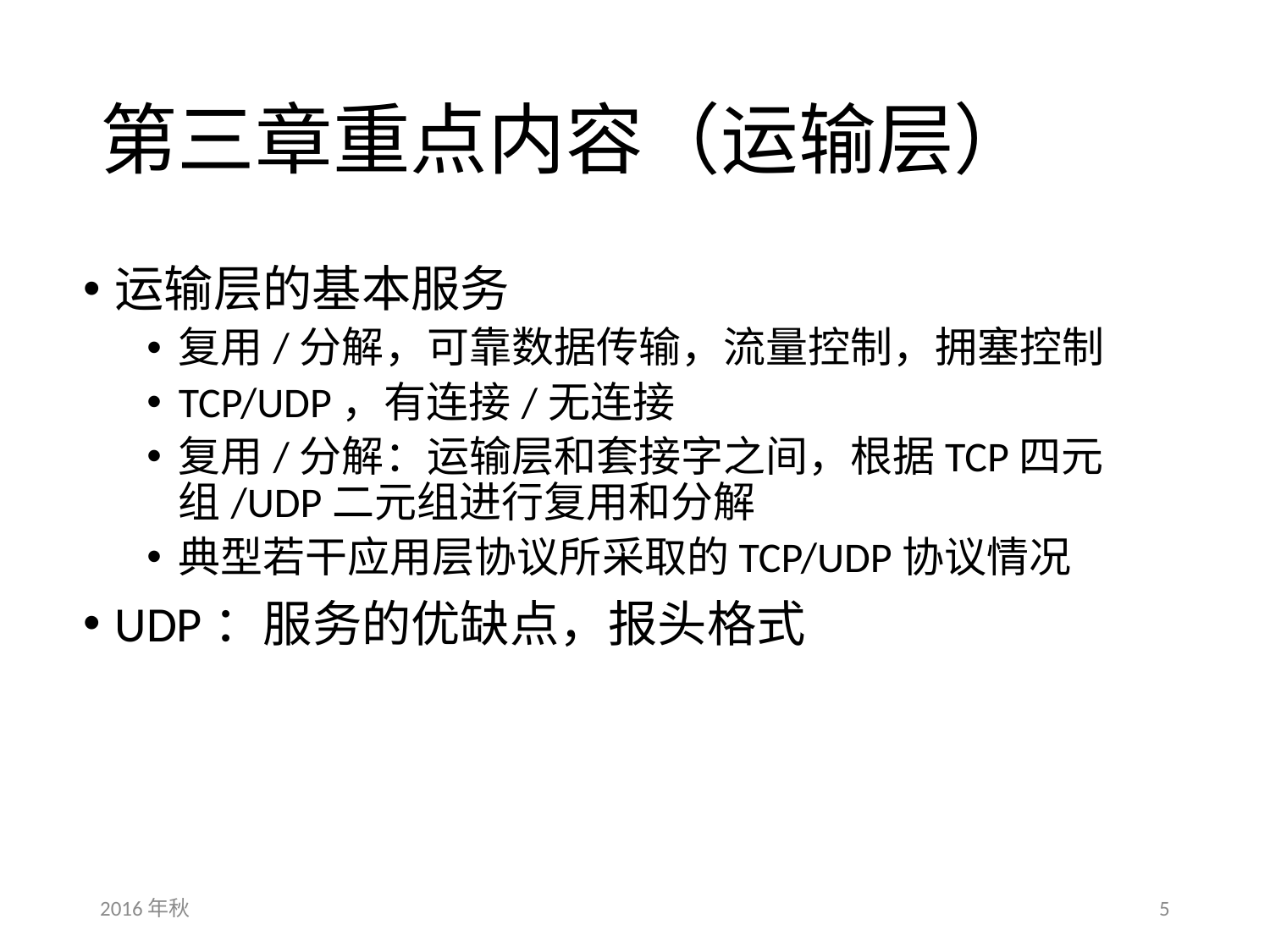

# 第三章重点内容（运输层）
运输层的基本服务
复用/分解，可靠数据传输，流量控制，拥塞控制
TCP/UDP，有连接/无连接
复用/分解：运输层和套接字之间，根据TCP四元组/UDP二元组进行复用和分解
典型若干应用层协议所采取的TCP/UDP协议情况
UDP：服务的优缺点，报头格式

2016年秋
5